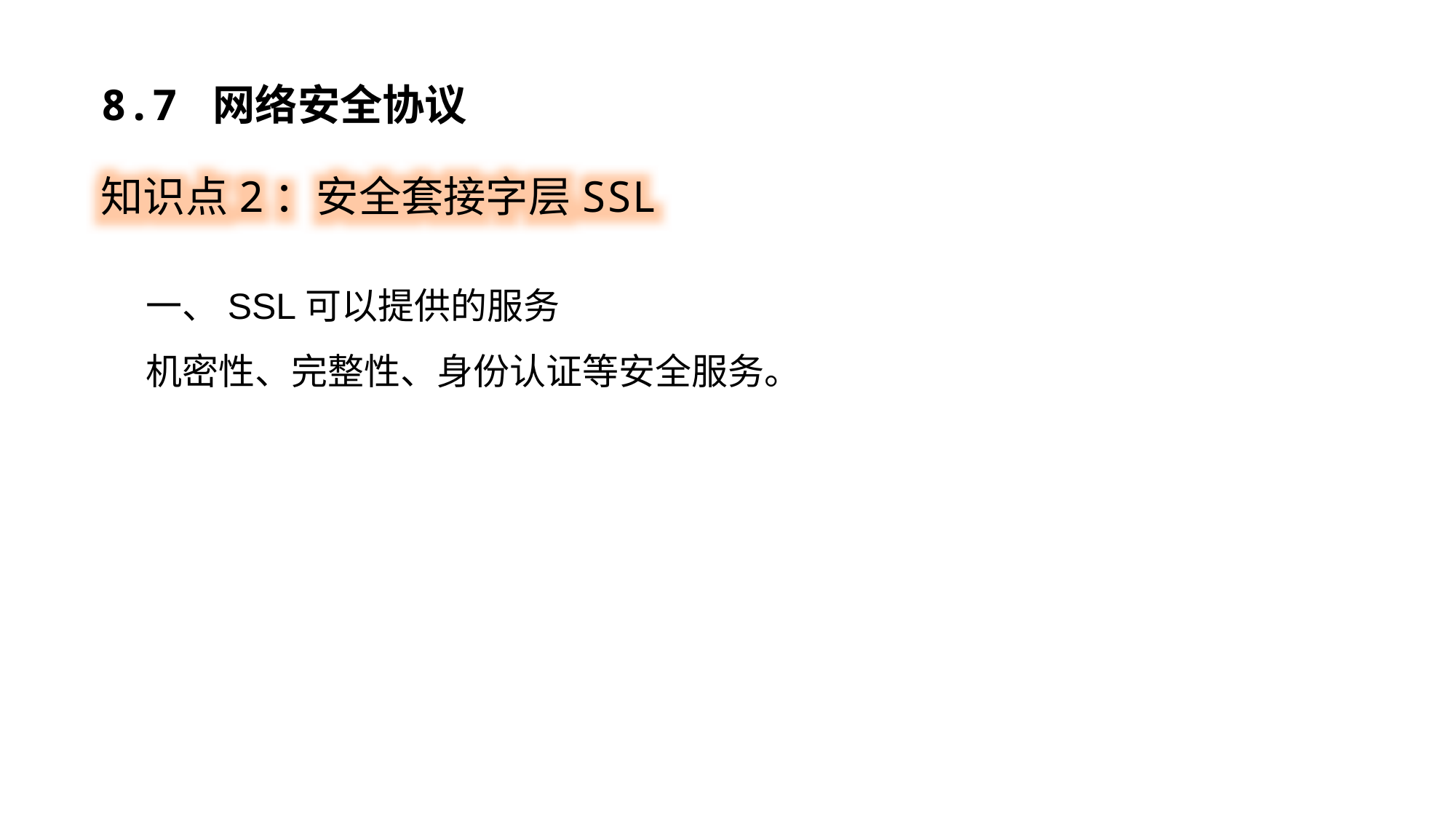

8.7 网络安全协议
知识点2：安全套接字层SSL
一、SSL可以提供的服务
机密性、完整性、身份认证等安全服务。